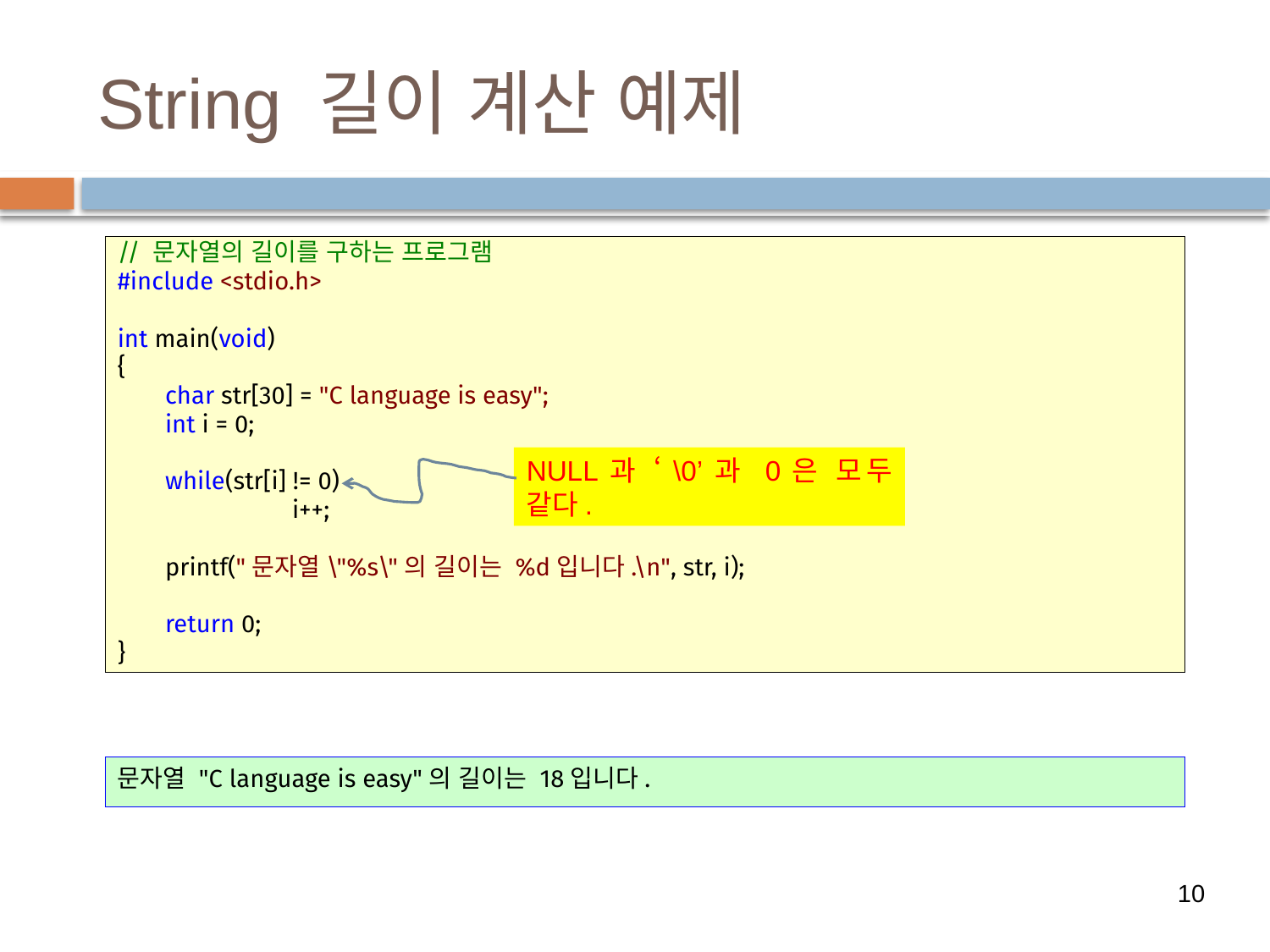

# String 길이 계산 예제
// 문자열의 길이를 구하는 프로그램
#include <stdio.h>

int main(void)
{
	char str[30] = "C language is easy";
	int i = 0;

	while(str[i] != 0)
		i++;

	printf("문자열\"%s\"의 길이는 %d입니다.\n", str, i);

	return 0;
}
NULL과 ‘\0’과 0은 모두 같다.

문자열 "C language is easy"의 길이는 18입니다.
10